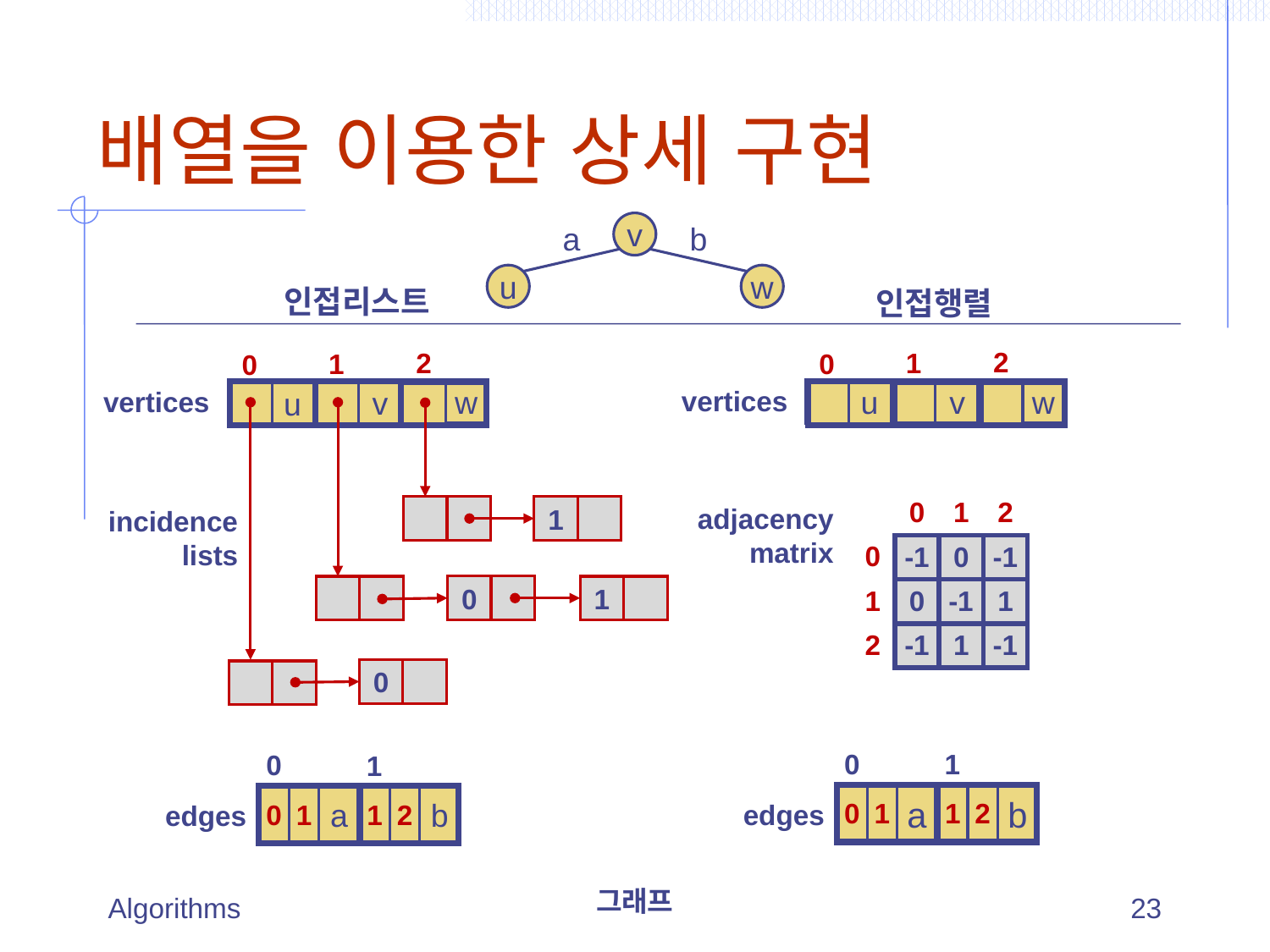

# 배열을 이용한 상세 구현
a
v
b
u
w
인접리스트
인접행렬

2
1
2
0
1
0
vertices
w

v
w

vertices
u

v
u

|  | 0 | 1 | 2 |
| --- | --- | --- | --- |
| 0 | -1 | 0 | -1 |
| 1 | 0 | -1 | 1 |
| 2 | -1 | 1 | -1 |

1

adjacency
matrix
incidence
lists
0

1

0

0
1
0
1
0
1
1
2
b
a
edges
0
1
1
2
b
a

edges

Algorithms
그래프
23